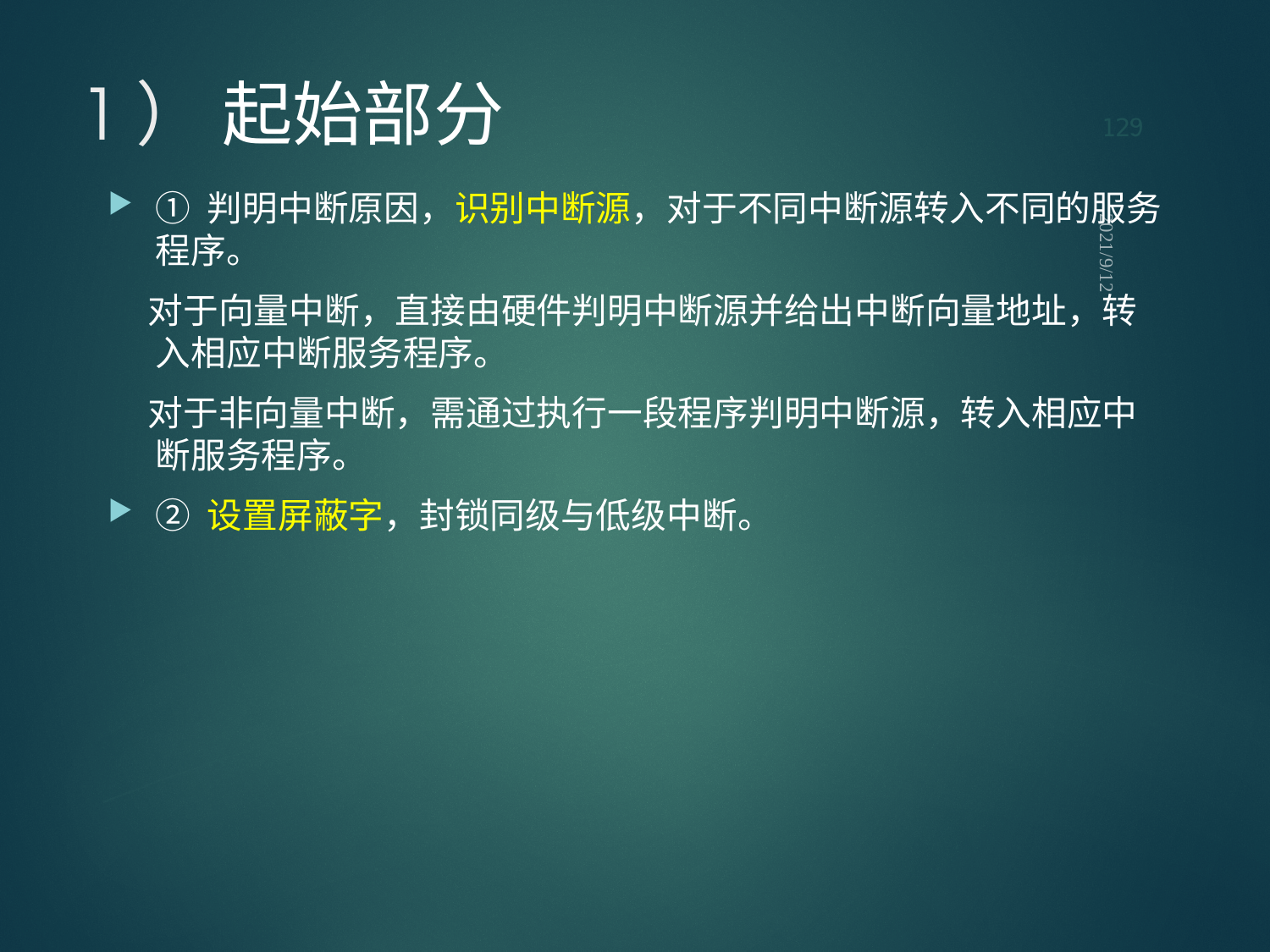

129
# 1） 起始部分
① 判明中断原因，识别中断源，对于不同中断源转入不同的服务程序。
    对于向量中断，直接由硬件判明中断源并给出中断向量地址，转入相应中断服务程序。
    对于非向量中断，需通过执行一段程序判明中断源，转入相应中断服务程序。
② 设置屏蔽字，封锁同级与低级中断。
2021/9/12